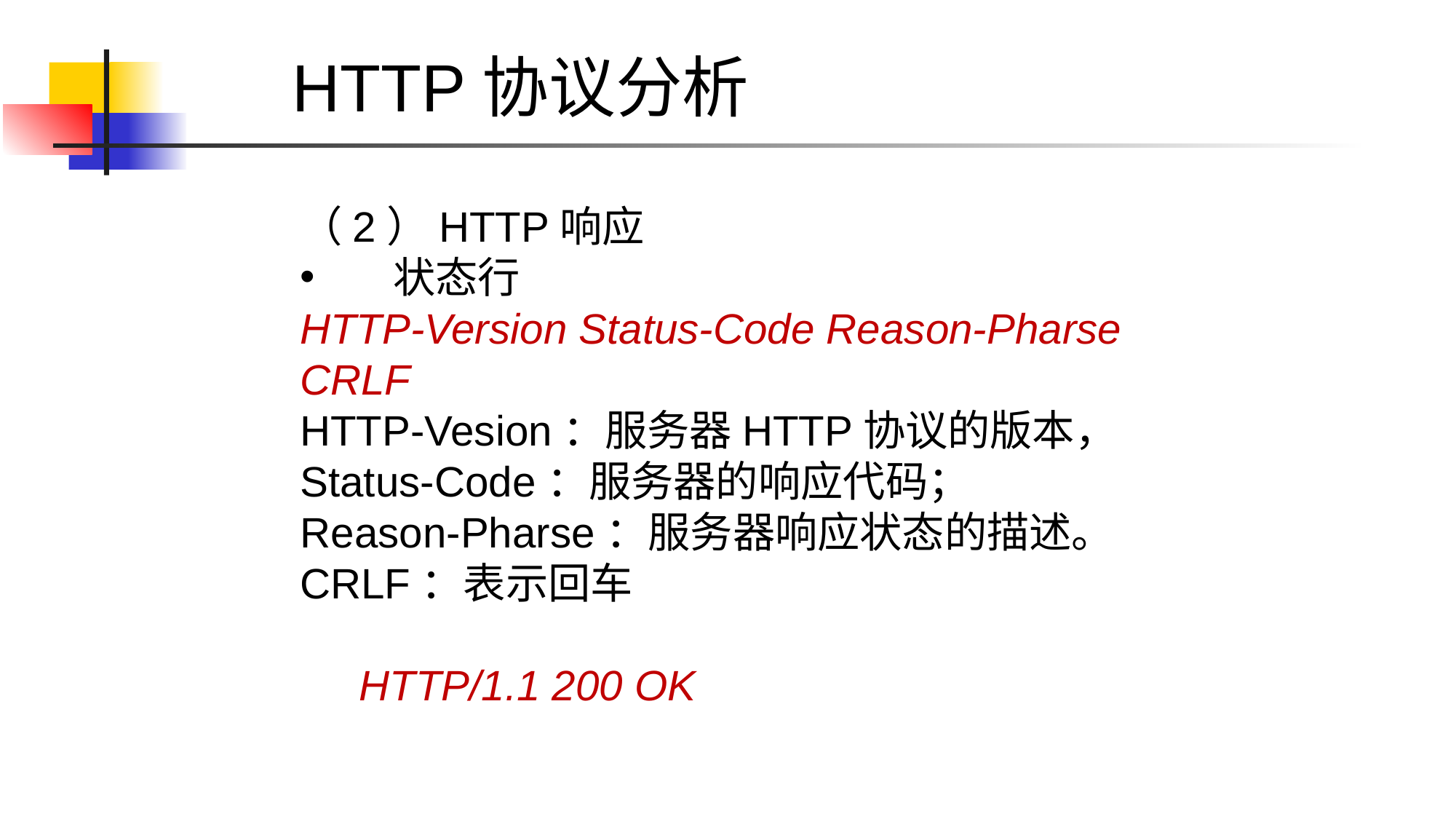

HTTP协议分析
（2）HTTP响应
   状态行
HTTP-Version Status-Code Reason-Pharse CRLF
HTTP-Vesion：服务器HTTP协议的版本，
Status-Code：服务器的响应代码；
Reason-Pharse：服务器响应状态的描述。
CRLF：表示回车

     HTTP/1.1 200 OK